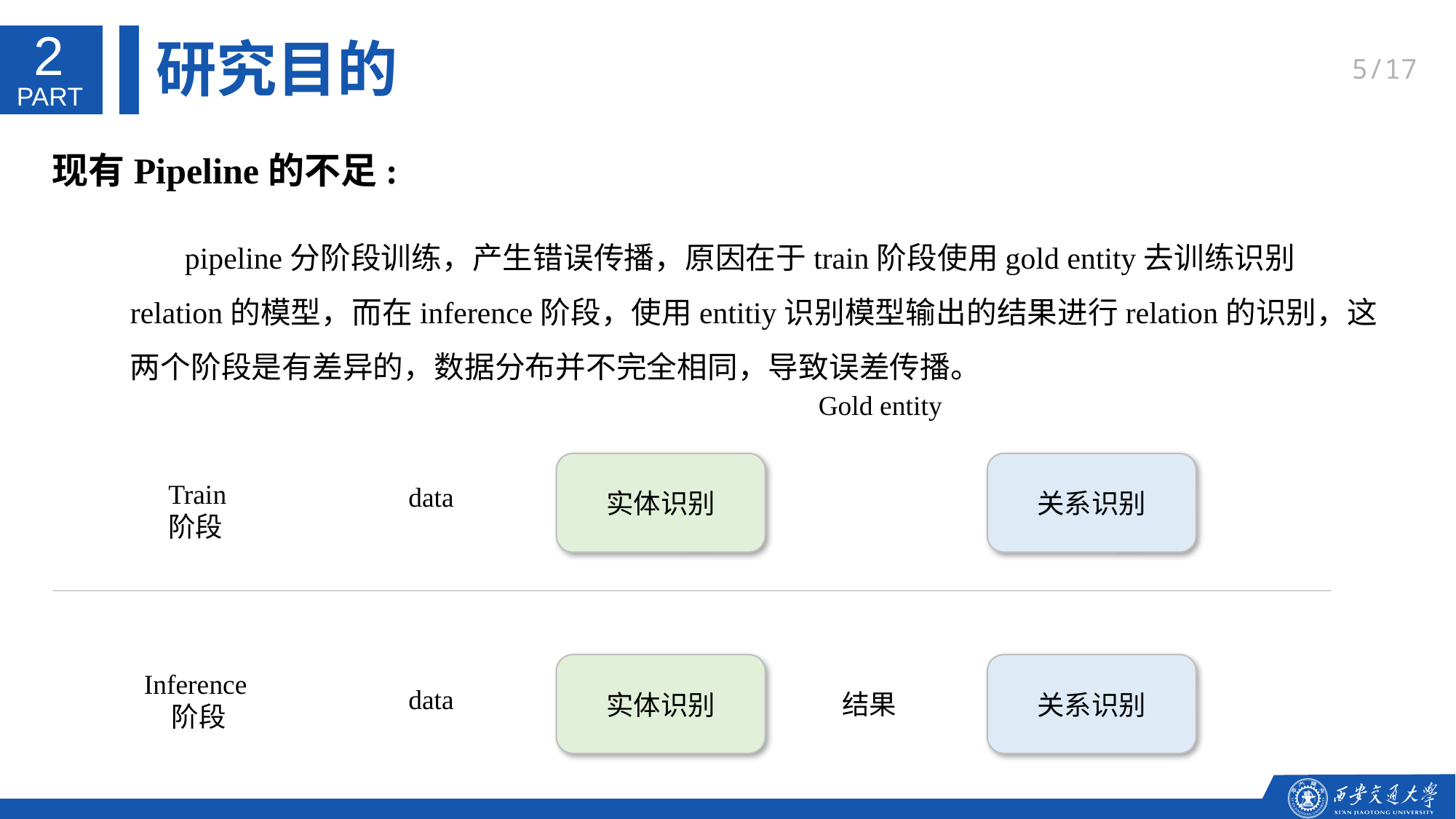

2
研究目的
5/17
现有Pipeline的不足:
pipeline分阶段训练，产生错误传播，原因在于train阶段使用gold entity去训练识别relation的模型，而在inference阶段，使用entitiy识别模型输出的结果进行relation的识别，这两个阶段是有差异的，数据分布并不完全相同，导致误差传播。
Gold entity
实体识别
关系识别
Train阶段
data
实体识别
关系识别
Inference阶段
data
结果